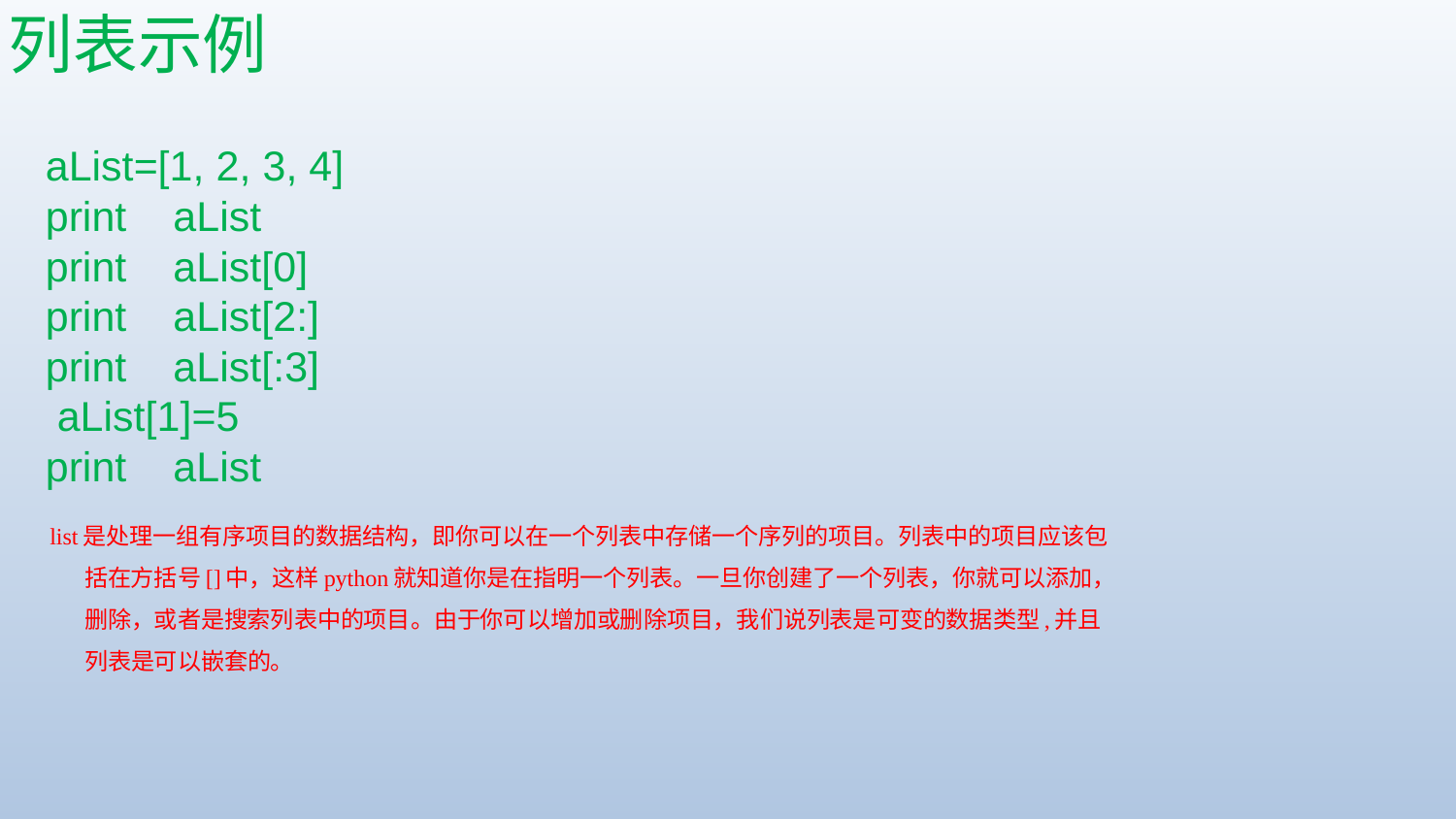

# 列表示例
aList=[1, 2, 3, 4]
print    aList
print    aList[0]
print    aList[2:]
print    aList[:3]
 aList[1]=5
print    aList
list是处理一组有序项目的数据结构，即你可以在一个列表中存储一个序列的项目。列表中的项目应该包括在方括号[]中，这样python就知道你是在指明一个列表。一旦你创建了一个列表，你就可以添加，删除，或者是搜索列表中的项目。由于你可以增加或删除项目，我们说列表是可变的数据类型,并且列表是可以嵌套的。
44